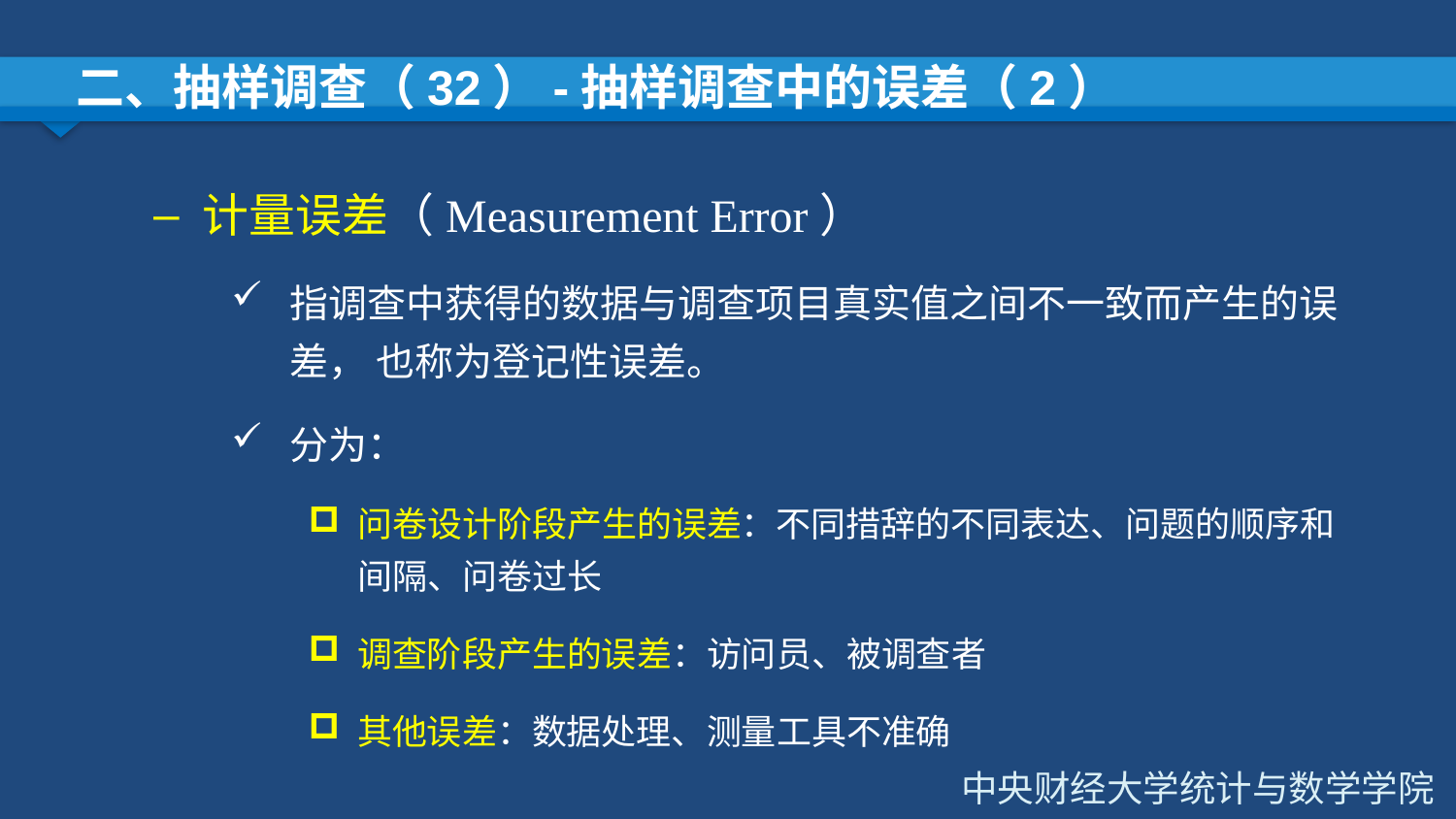

# 二、抽样调查（32）-抽样调查中的误差（2）
计量误差（Measurement Error）
指调查中获得的数据与调查项目真实值之间不一致而产生的误差， 也称为登记性误差。
分为：
问卷设计阶段产生的误差：不同措辞的不同表达、问题的顺序和间隔、问卷过长
调查阶段产生的误差：访问员、被调查者
其他误差：数据处理、测量工具不准确